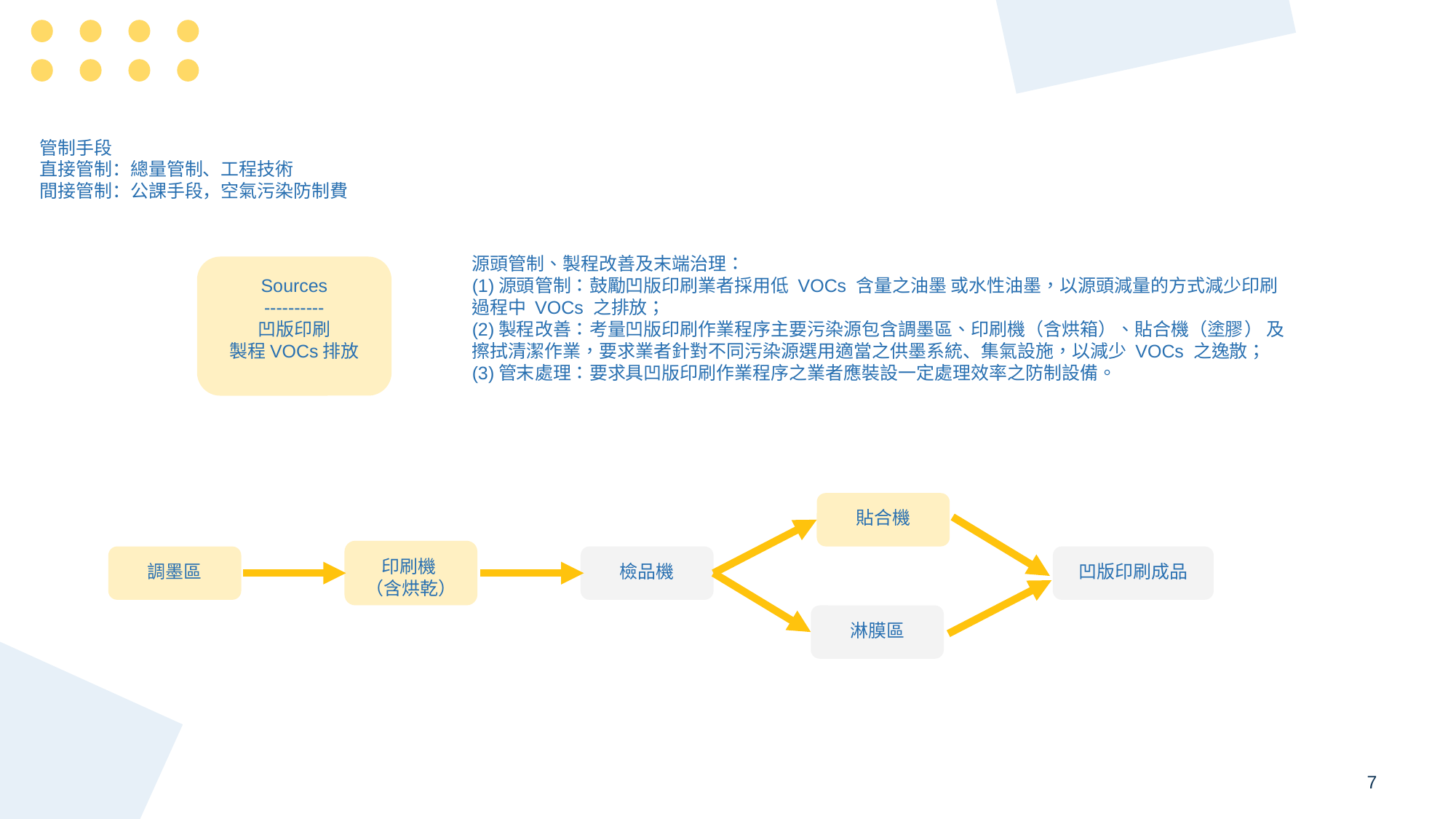

管制手段
直接管制：總量管制、工程技術
間接管制：公課手段，空氣污染防制費
源頭管制、製程改善及末端治理：
(1)源頭管制：鼓勵凹版印刷業者採用低 VOCs 含量之油墨 或水性油墨，以源頭減量的方式減少印刷過程中 VOCs 之排放；
(2)製程改善：考量凹版印刷作業程序主要污染源包含調墨區、印刷機（含烘箱）、貼合機（塗膠） 及擦拭清潔作業，要求業者針對不同污染源選用適當之供墨系統、集氣設施，以減少 VOCs 之逸散；
(3)管末處理：要求具凹版印刷作業程序之業者應裝設一定處理效率之防制設備。
Sources
----------
凹版印刷
製程VOCs排放
貼合機
印刷機
（含烘乾）
調墨區
檢品機
凹版印刷成品
淋膜區